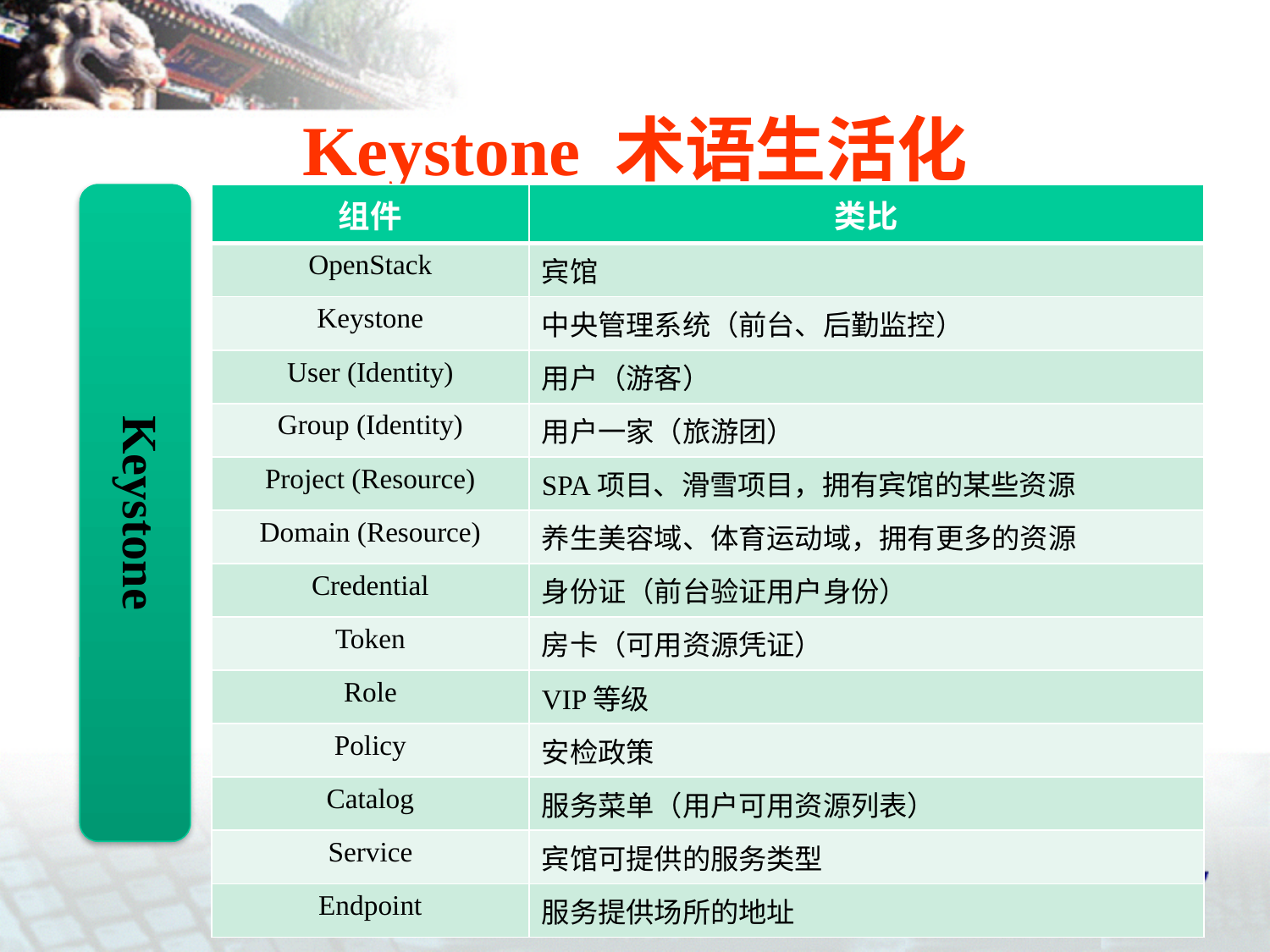

# Keystone 术语生活化
| 组件 | 类比 |
| --- | --- |
| OpenStack | 宾馆 |
| Keystone | 中央管理系统（前台、后勤监控） |
| User (Identity) | 用户（游客） |
| Group (Identity) | 用户一家（旅游团） |
| Project (Resource) | SPA项目、滑雪项目，拥有宾馆的某些资源 |
| Domain (Resource) | 养生美容域、体育运动域，拥有更多的资源 |
| Credential | 身份证（前台验证用户身份） |
| Token | 房卡（可用资源凭证） |
| Role | VIP等级 |
| Policy | 安检政策 |
| Catalog | 服务菜单（用户可用资源列表） |
| Service | 宾馆可提供的服务类型 |
| Endpoint | 服务提供场所的地址 |
Keystone